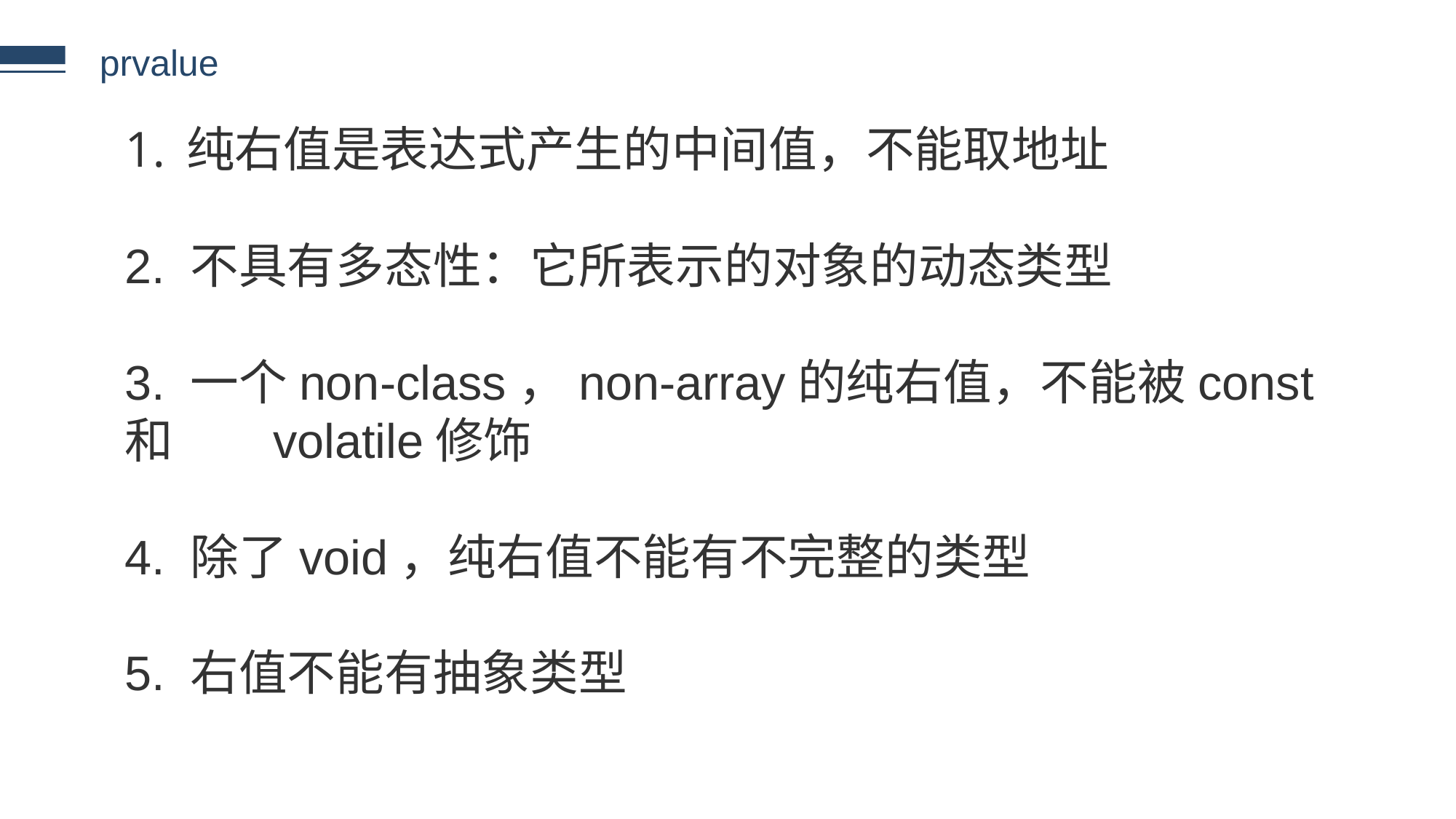

prvalue

纯右值是表达式产生的中间值，不能取地址

2. 不具有多态性：它所表示的对象的动态类型

3. 一个non-class，non-array的纯右值，不能被const和       volatile修饰

4. 除了void，纯右值不能有不完整的类型

5. 右值不能有抽象类型